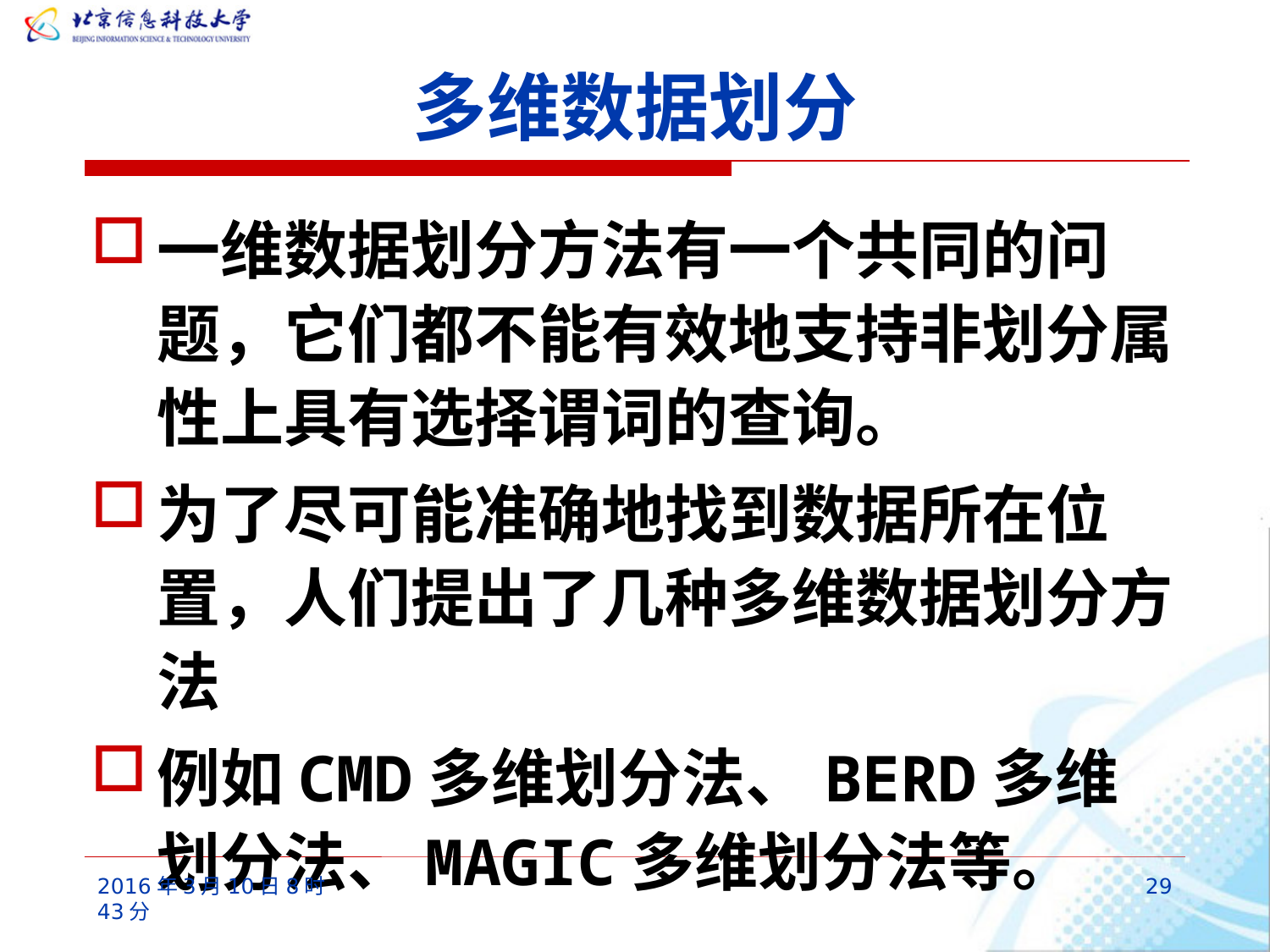

# 多维数据划分
一维数据划分方法有一个共同的问题，它们都不能有效地支持非划分属性上具有选择谓词的查询。
为了尽可能准确地找到数据所在位置，人们提出了几种多维数据划分方法
例如CMD多维划分法、BERD多维划分法、MAGIC多维划分法等。
2016年3月10日8时43分
29